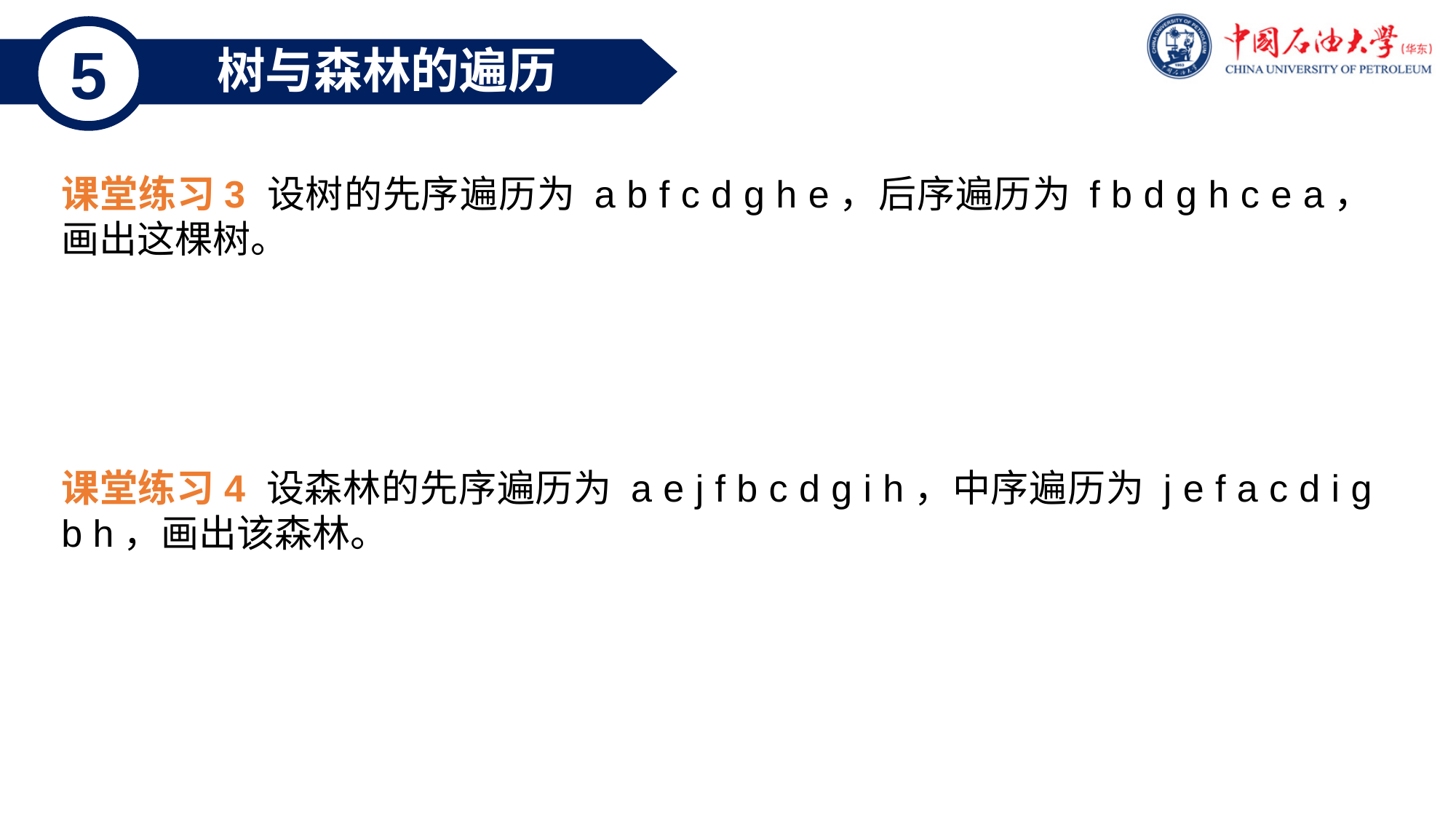

5
树与森林的遍历
课堂练习3 设树的先序遍历为 a b f c d g h e，后序遍历为 f b d g h c e a，画出这棵树。
课堂练习4 设森林的先序遍历为 a e j f b c d g i h，中序遍历为 j e f a c d i g b h，画出该森林。